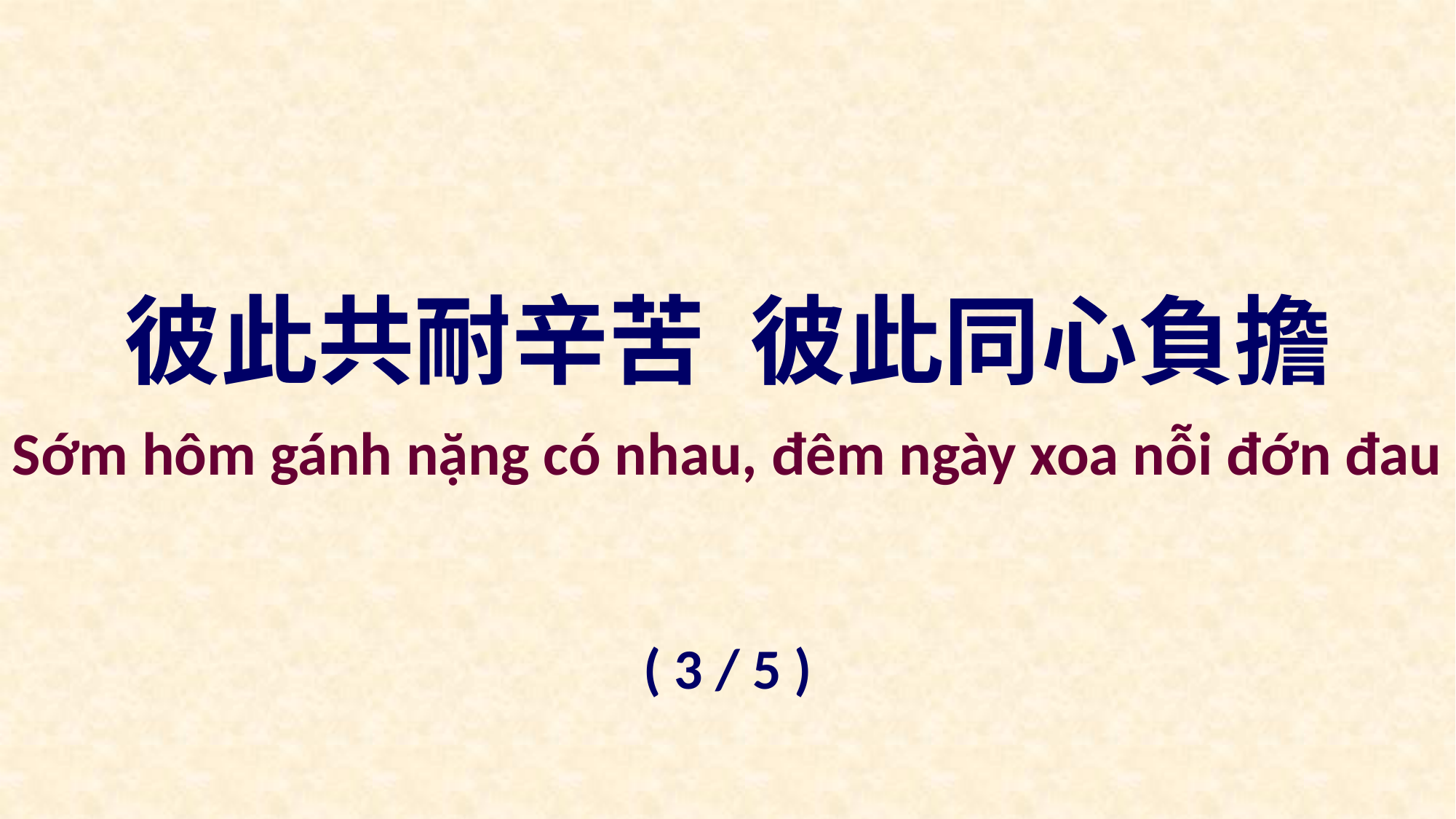

彼此共耐辛苦  彼此同心負擔
Sớm hôm gánh nặng có nhau, đêm ngày xoa nỗi đớn đau
( 3 / 5 )